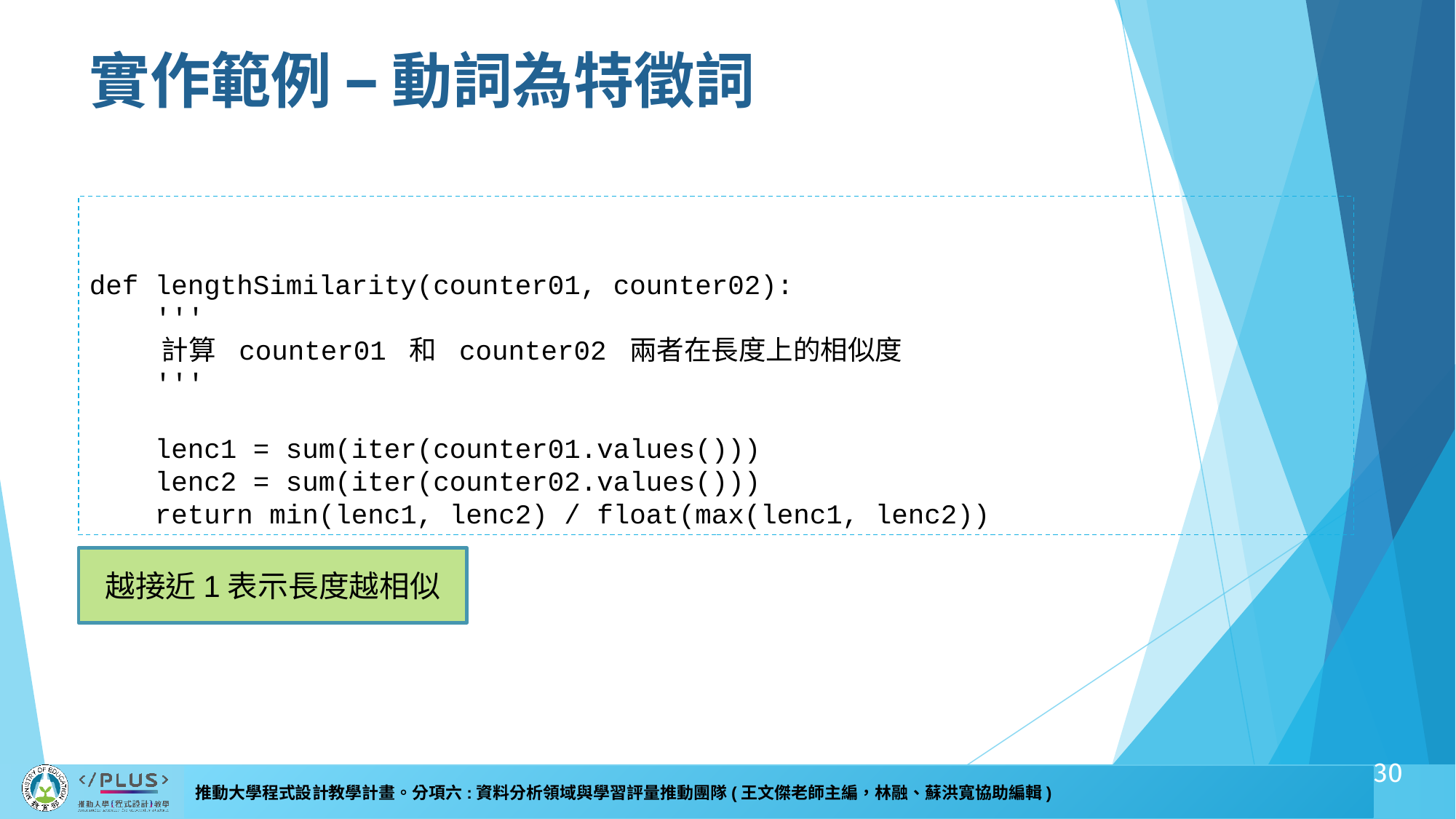

# 實作範例 – 動詞為特徵詞

def lengthSimilarity(counter01, counter02):
    '''
    計算 counter01 和 counter02 兩者在長度上的相似度
    '''

    lenc1 = sum(iter(counter01.values()))
    lenc2 = sum(iter(counter02.values()))
    return min(lenc1, lenc2) / float(max(lenc1, lenc2))
越接近1表示長度越相似
30